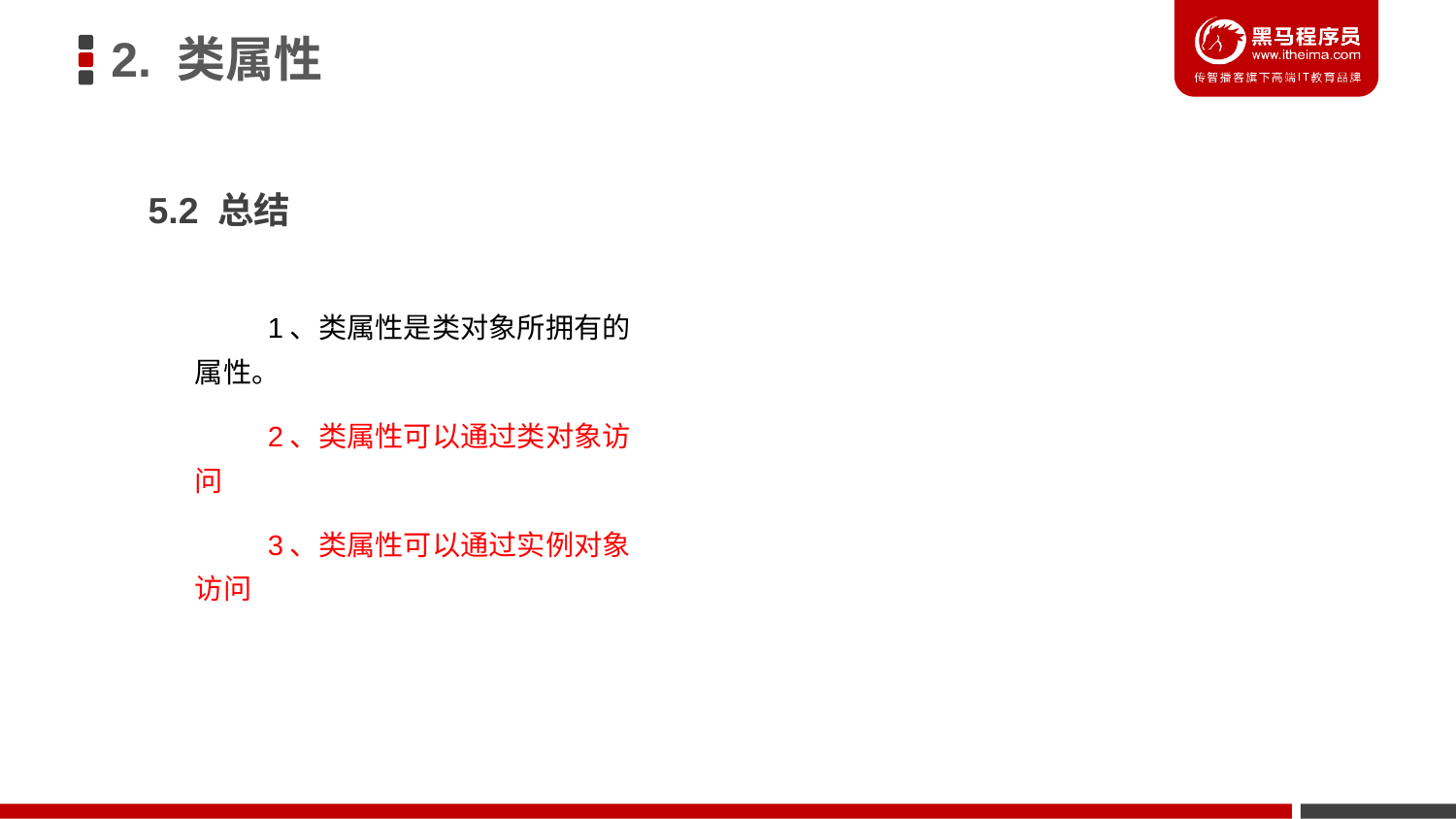

2. 类属性
5.2 总结
1、类属性是类对象所拥有的属性。
2、类属性可以通过类对象访问
3、类属性可以通过实例对象访问